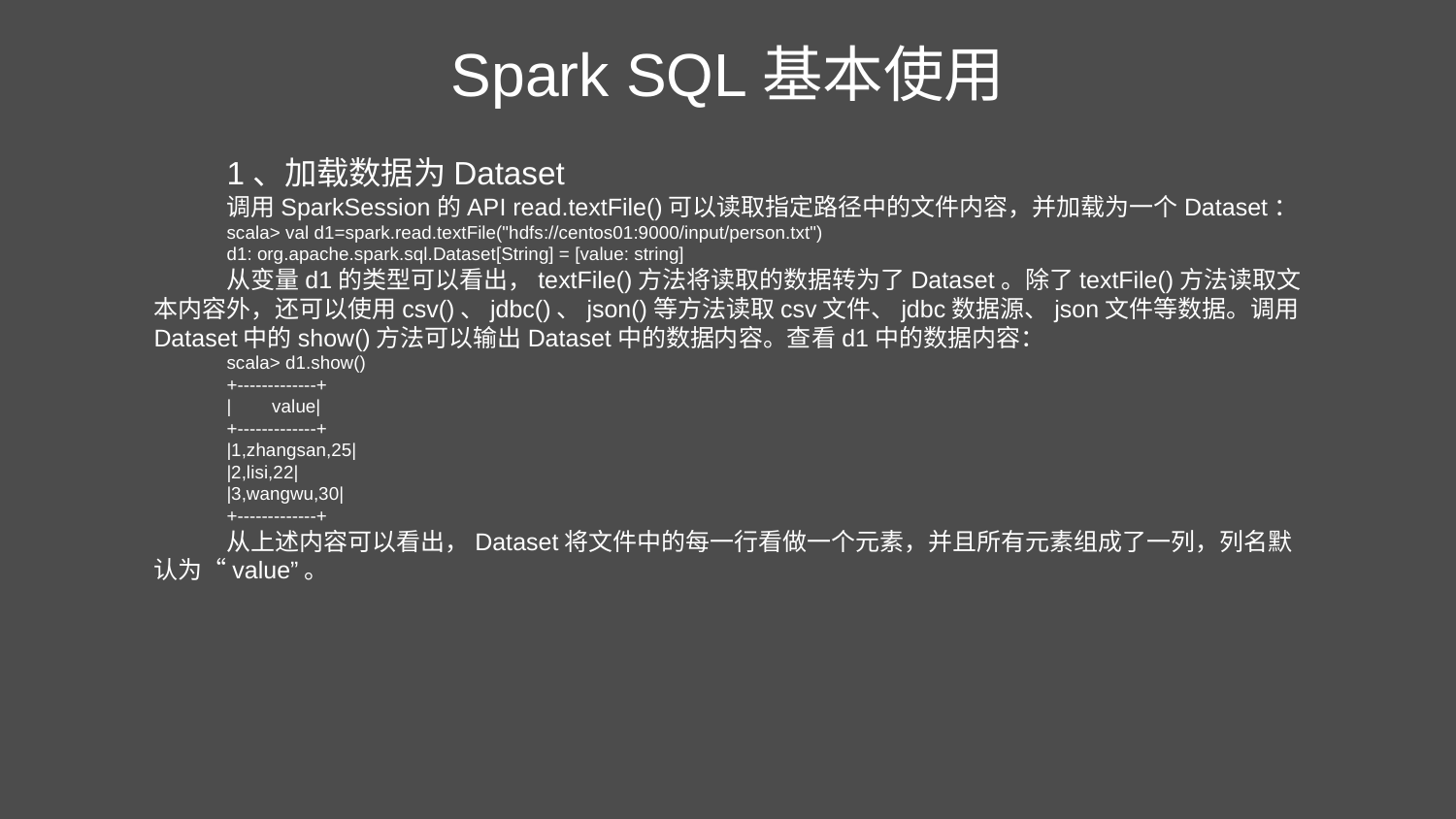

Spark SQL基本使用

1、加载数据为Dataset
调用SparkSession的API read.textFile()可以读取指定路径中的文件内容，并加载为一个Dataset：
scala> val d1=spark.read.textFile("hdfs://centos01:9000/input/person.txt")
d1: org.apache.spark.sql.Dataset[String] = [value: string]
从变量d1的类型可以看出，textFile()方法将读取的数据转为了Dataset。除了textFile()方法读取文本内容外，还可以使用csv()、jdbc()、json()等方法读取csv文件、jdbc数据源、json文件等数据。调用Dataset中的show()方法可以输出Dataset中的数据内容。查看d1中的数据内容：
scala> d1.show()
+-------------+
|        value|
+-------------+
|1,zhangsan,25|
|2,lisi,22|
|3,wangwu,30|
+-------------+
从上述内容可以看出，Dataset将文件中的每一行看做一个元素，并且所有元素组成了一列，列名默认为“value”。